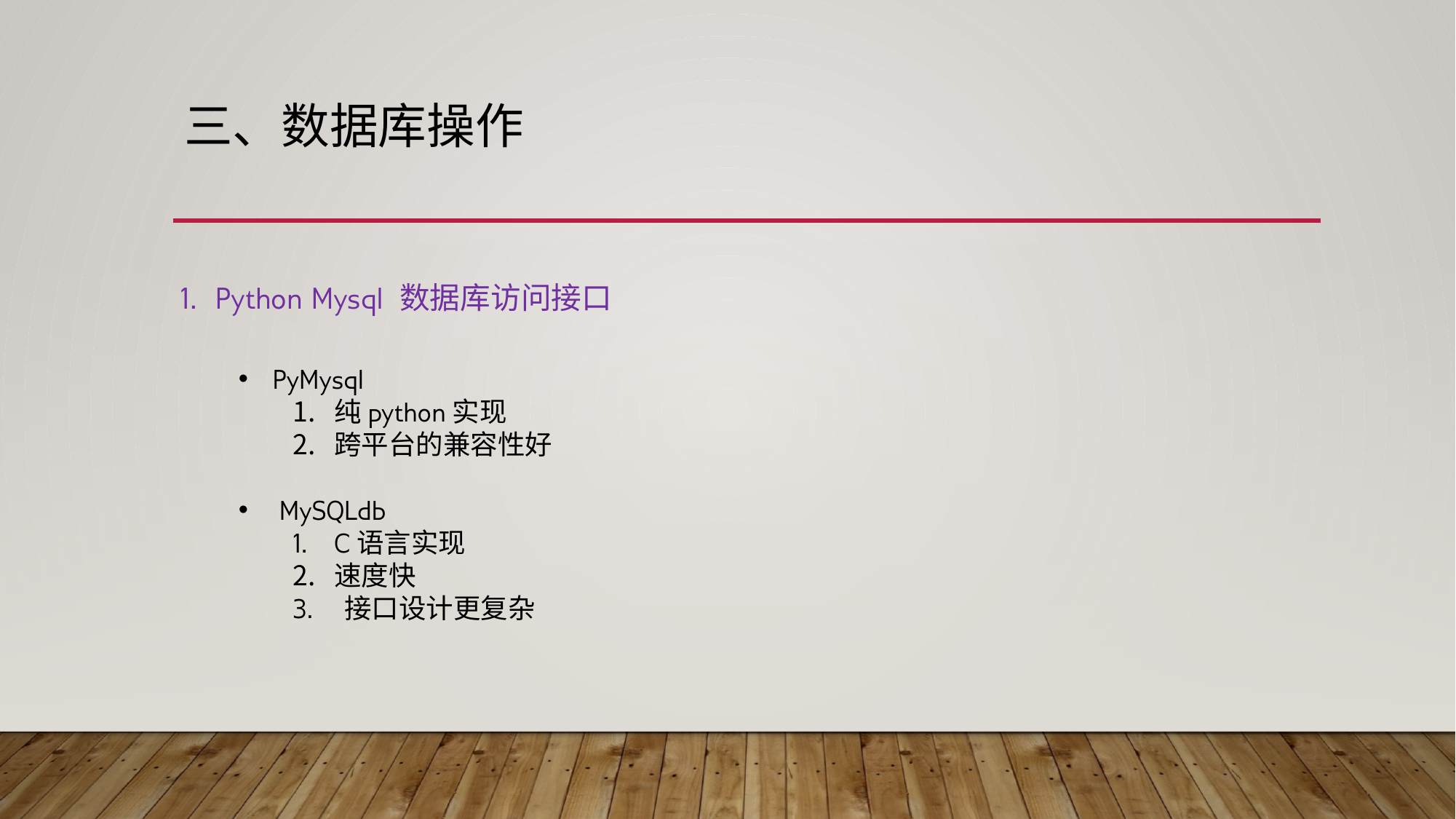

# 三、数据库操作
1.  Python Mysql 数据库访问接口
PyMysql
纯python实现
跨平台的兼容性好

MySQLdb
C语言实现
速度快
3.   接口设计更复杂